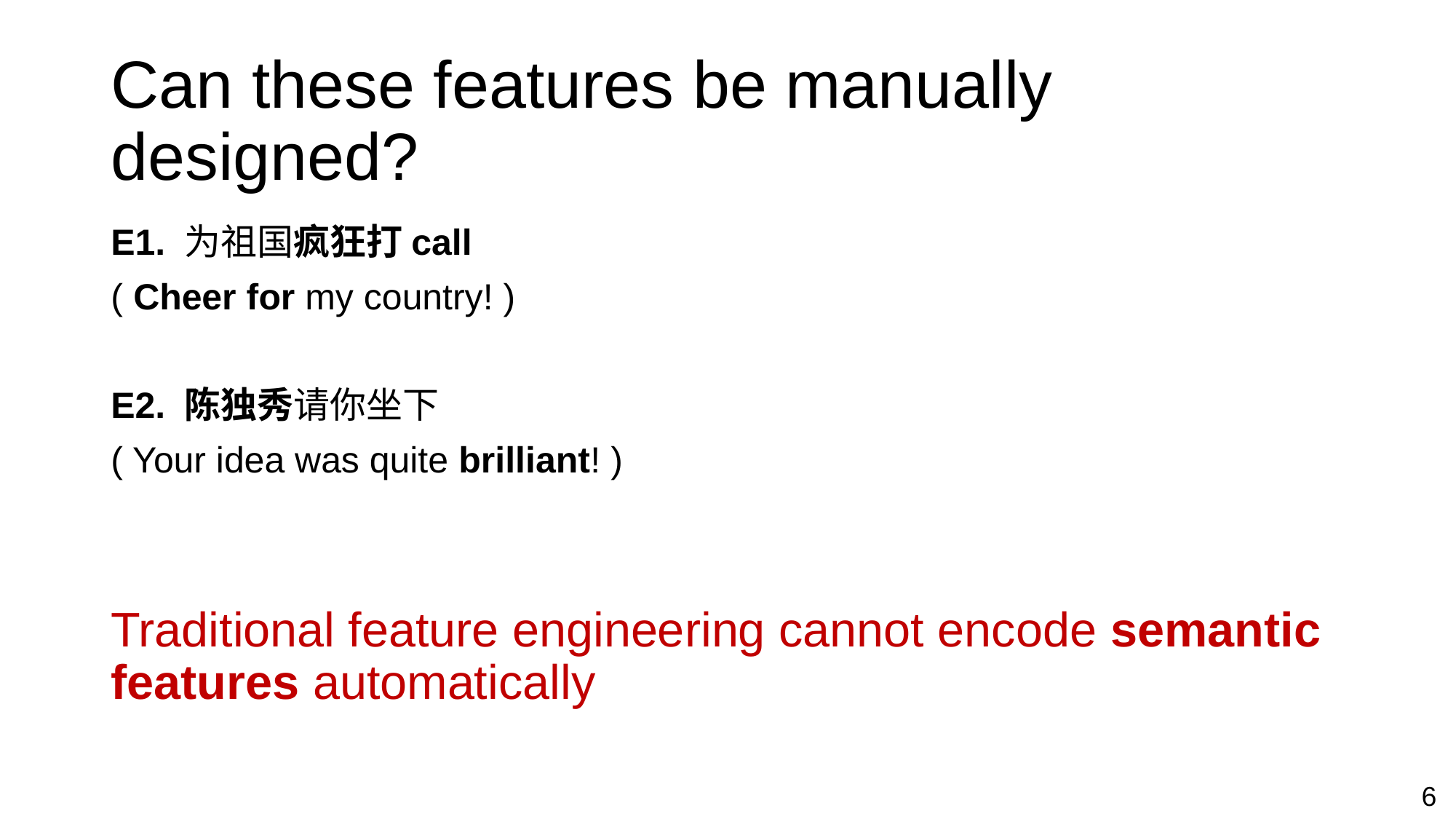

# Can these features be manually designed?
E1. 为祖国疯狂打call
( Cheer for my country! )

E2. 陈独秀请你坐下
( Your idea was quite brilliant! )

Traditional feature engineering cannot encode semantic features automatically

6